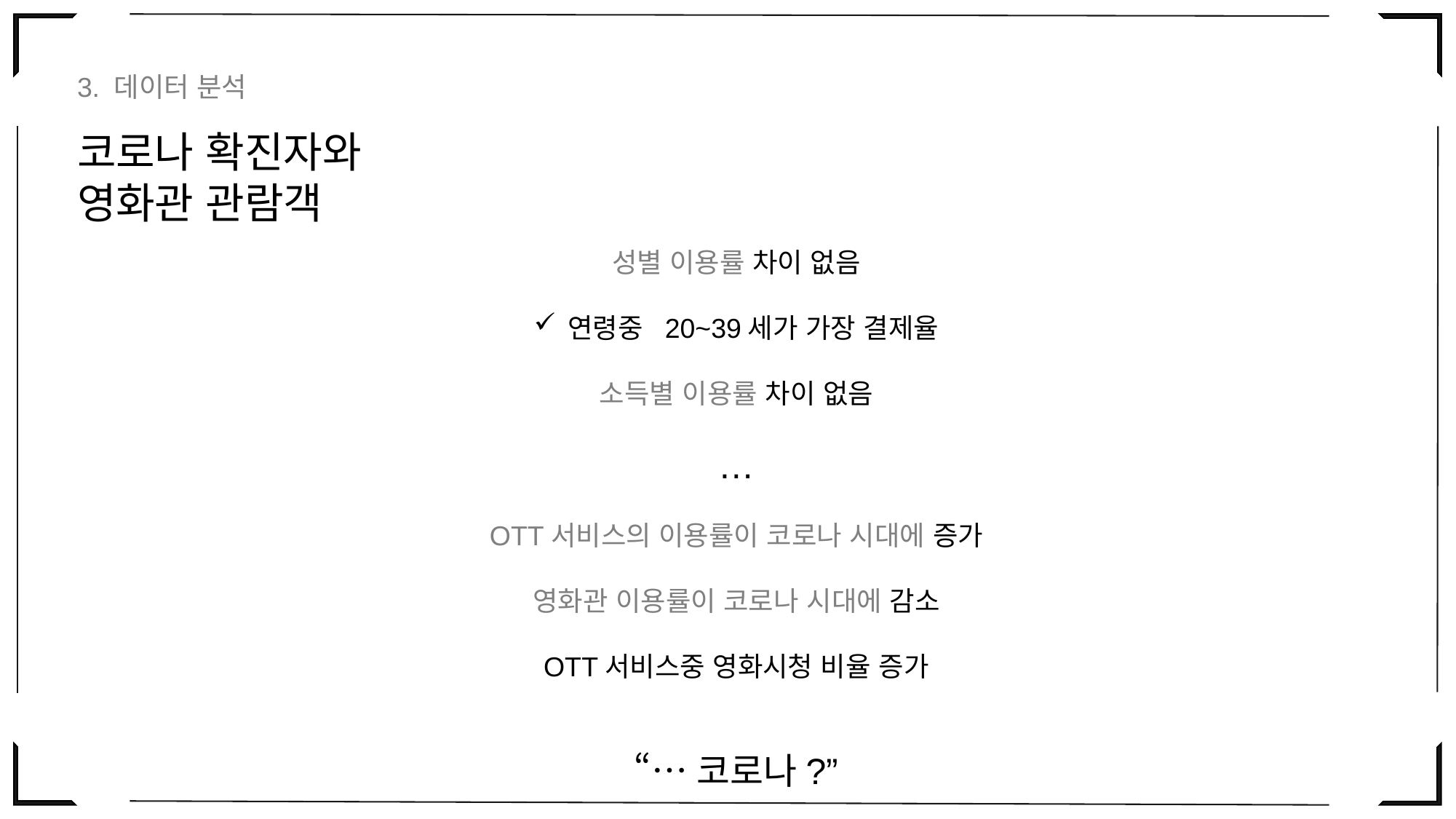

3. 데이터 분석
코로나 확진자와 영화관 관람객

성별 이용률 차이 없음

연령중  20~39세가 가장 결제율

소득별 이용률 차이 없음

…

OTT서비스의 이용률이 코로나 시대에 증가

영화관 이용률이 코로나 시대에 감소

OTT서비스중 영화시청 비율 증가

“…코로나?”